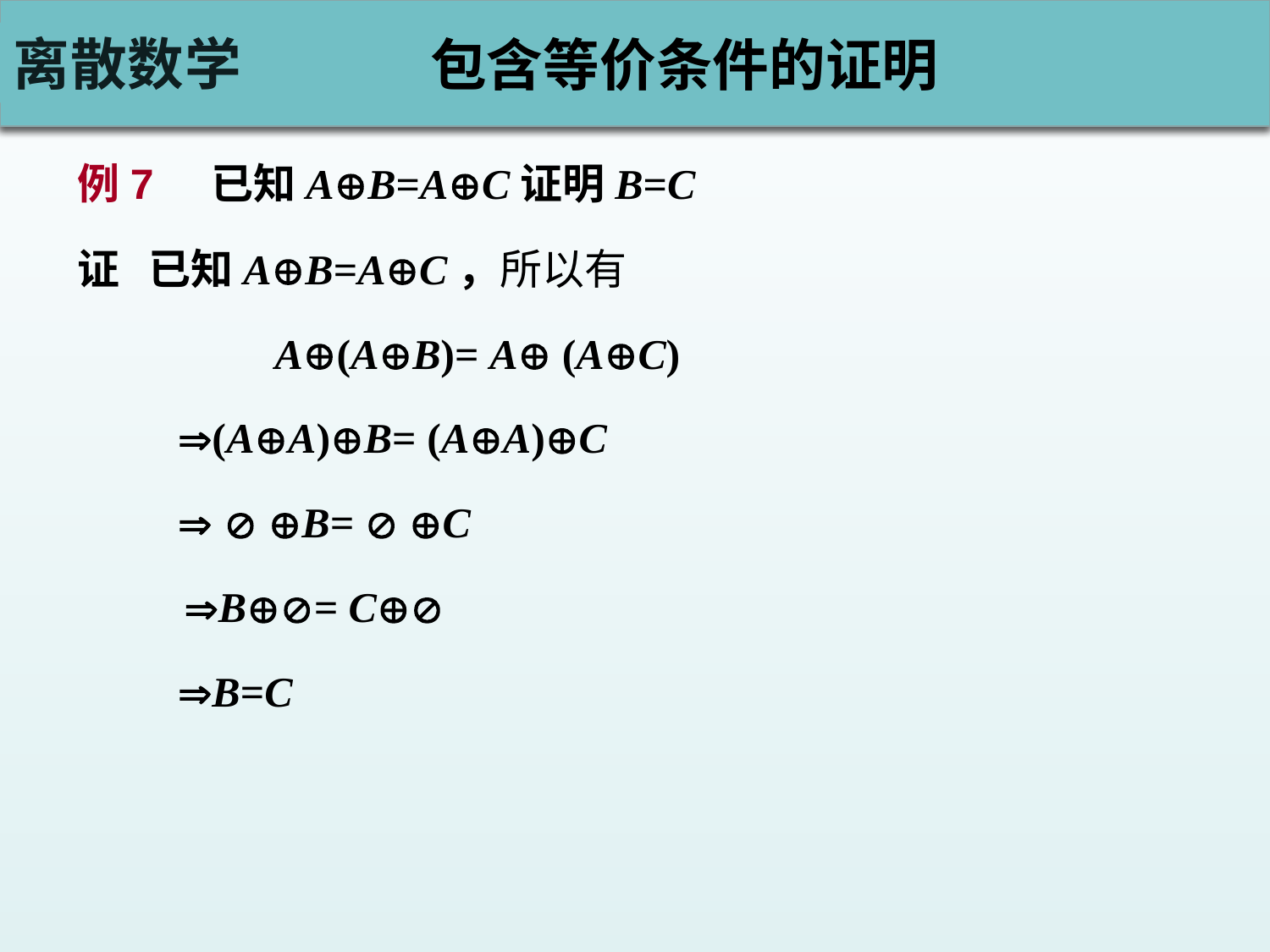

# 包含等价条件的证明
例7    已知A⊕B=A⊕C证明B=C
证   已知A⊕B=A⊕C，所以有
		  A⊕(A⊕B)= A⊕ (A⊕C)
	     ⇒(A⊕A)⊕B= (A⊕A)⊕C
	     ⇒ ∅ ⊕B= ∅ ⊕C
	     ⇒B⊕∅= C⊕∅
	     ⇒B=C